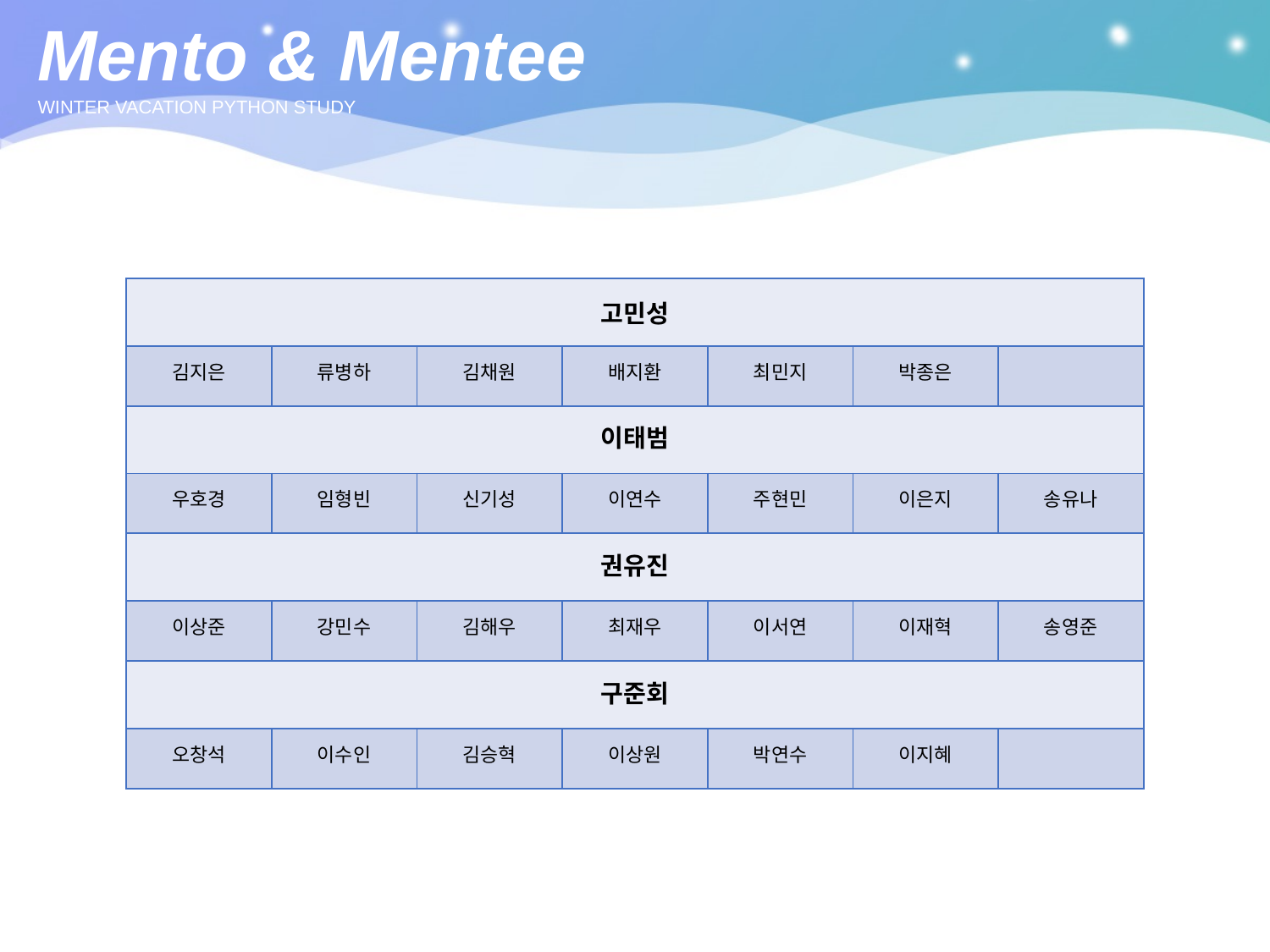

Mento & Mentee
WINTER VACATION PYTHON STUDY

| 고민성 |  |  |  |  |  |  |
| --- | --- | --- | --- | --- | --- | --- |
| 김지은 | 류병하 | 김채원 | 배지환 | 최민지 | 박종은 |  |
| 이태범 |  |  |  |  |  |  |
| 우호경 | 임형빈 | 신기성 | 이연수 | 주현민 | 이은지 | 송유나 |
| 권유진 |  |  |  |  |  |  |
| 이상준 | 강민수 | 김해우 | 최재우 | 이서연 | 이재혁 | 송영준 |
| 구준회 |  |  |  |  |  |  |
| 오창석 | 이수인 | 김승혁 | 이상원 | 박연수 | 이지혜 |  |